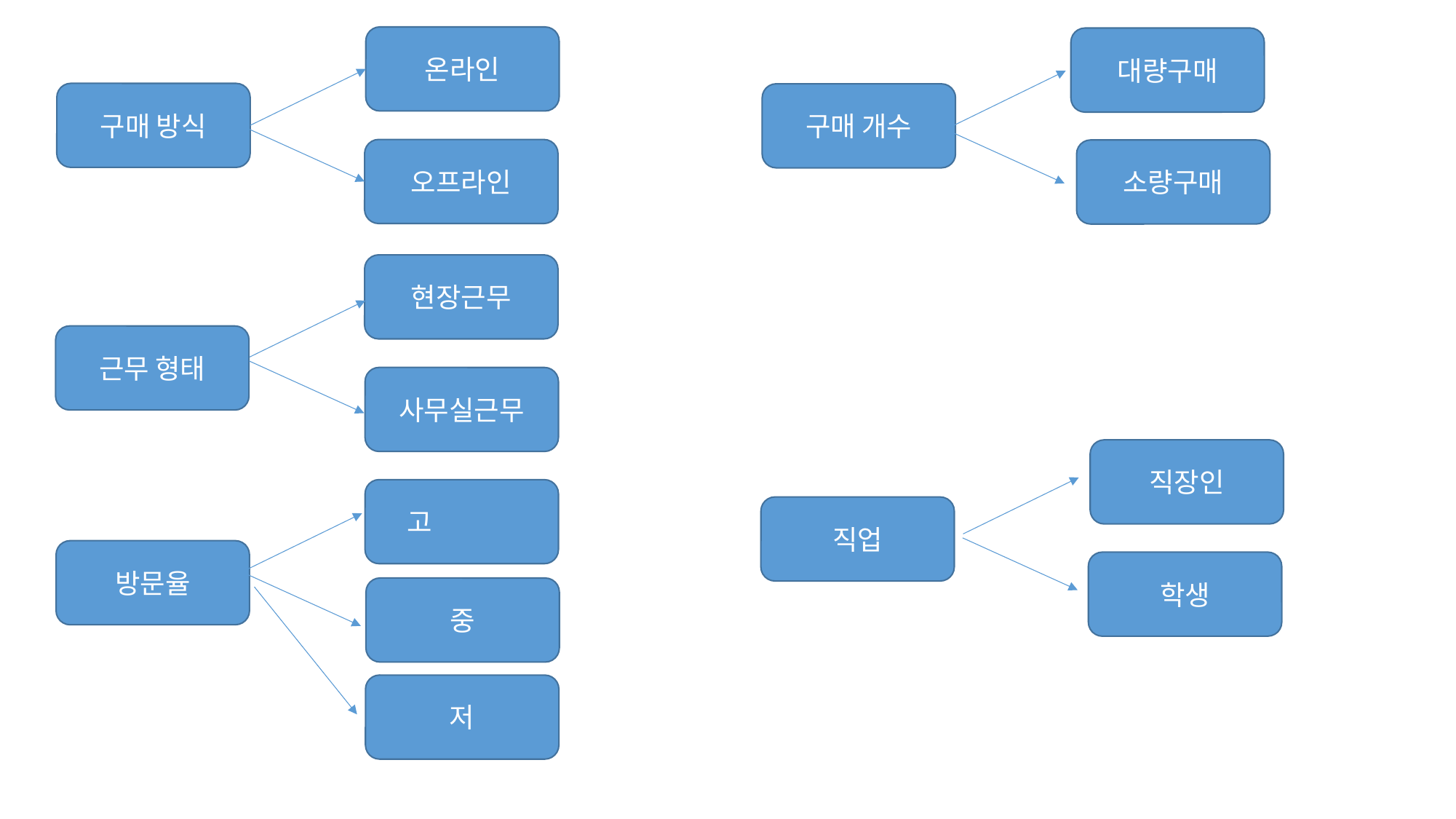

온라인
대량구매
구매 방식
구매 개수
오프라인
소량구매
현장근무
근무 형태
사무실근무
직장인
고
직업
방문율
학생
중
저